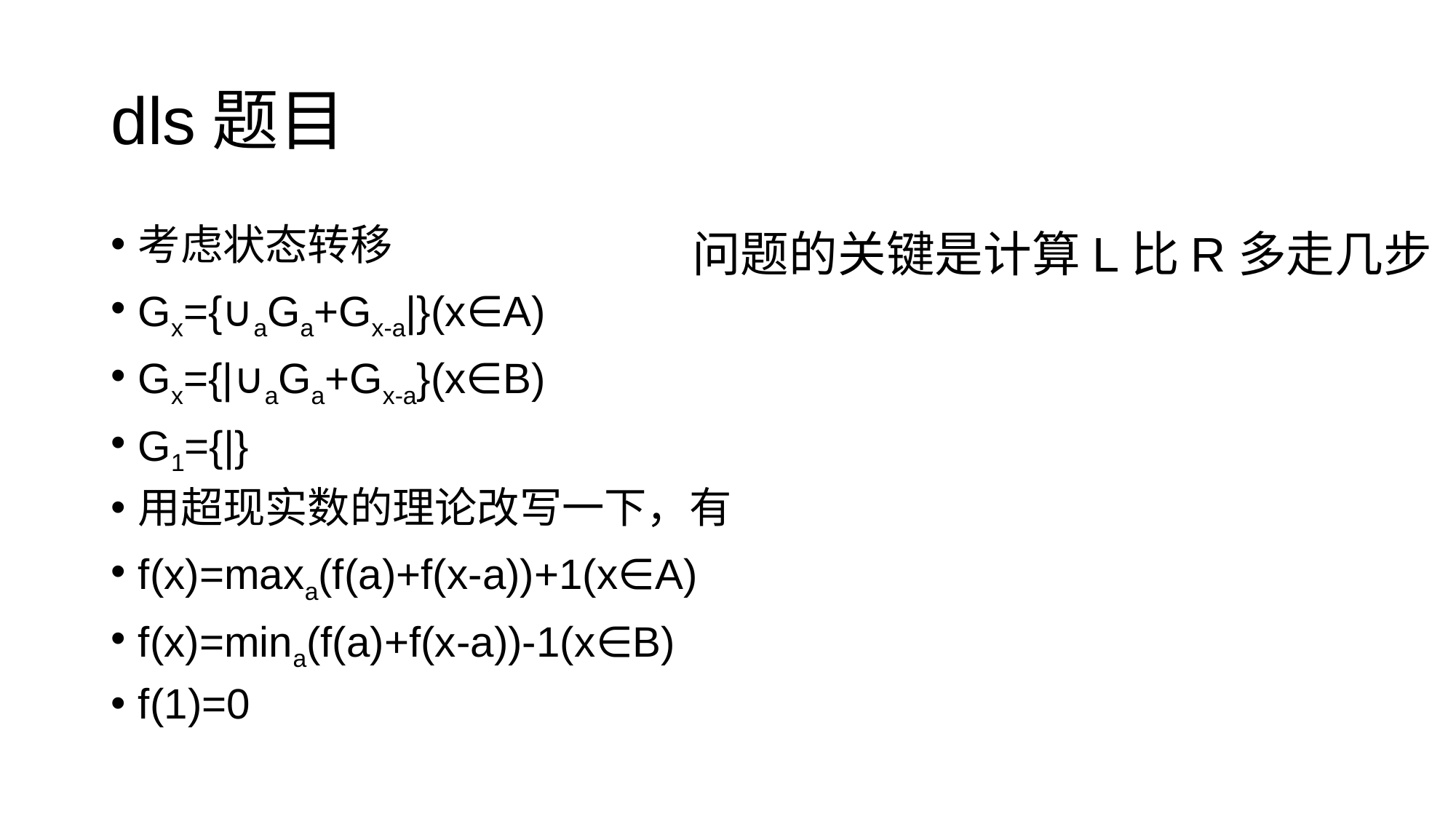

# dls题目
考虑状态转移
Gx={∪aGa+Gx-a|}(x∈A)
Gx={|∪aGa+Gx-a}(x∈B)
G1={|}
用超现实数的理论改写一下，有
f(x)=maxa(f(a)+f(x-a))+1(x∈A)
f(x)=mina(f(a)+f(x-a))-1(x∈B)
f(1)=0

问题的关键是计算L比R多走几步